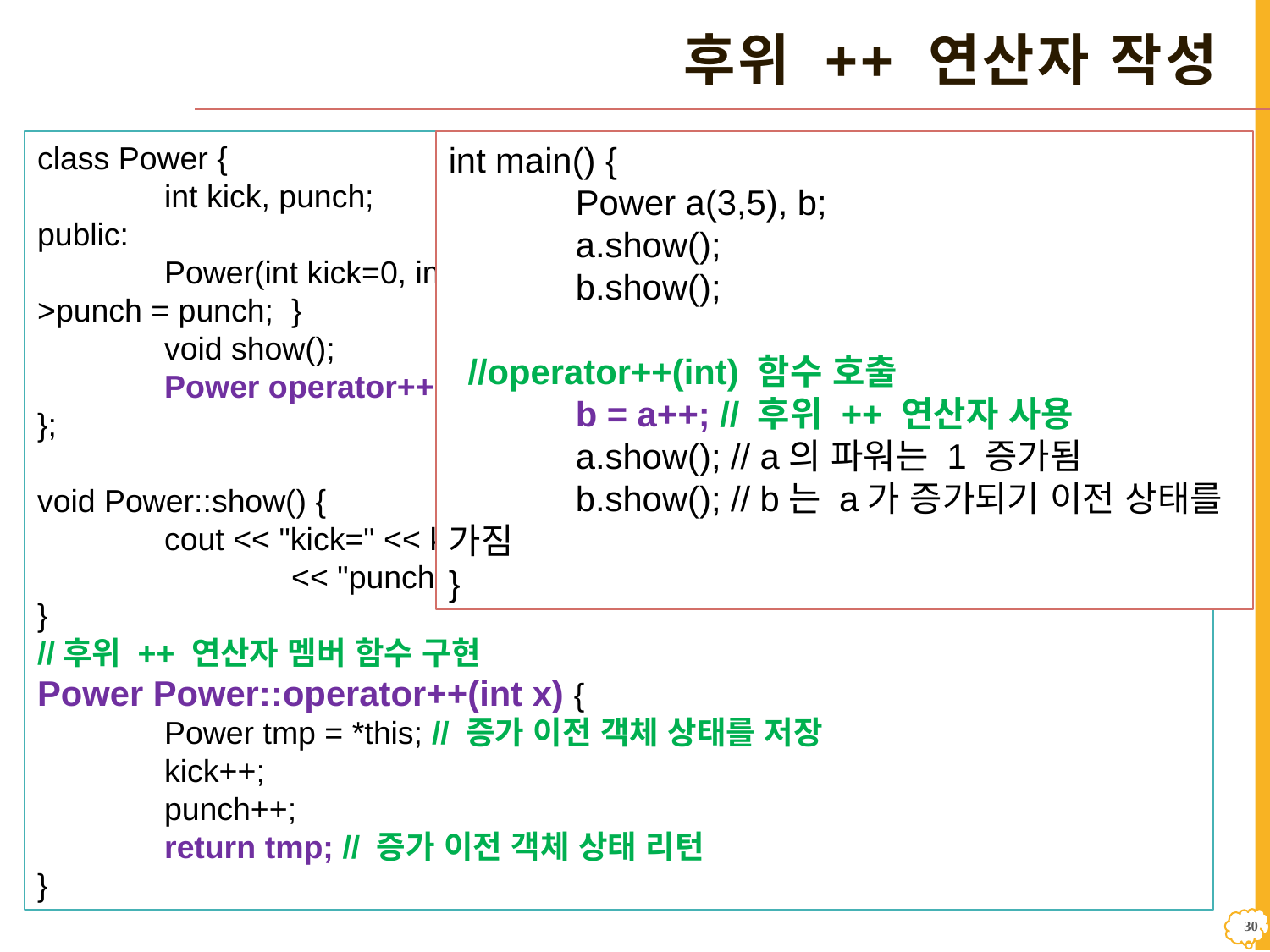

# 후위 ++ 연산자 작성

class Power {
	int kick, punch;
public:
	Power(int kick=0, int punch=0) {		this->kick = kick; this->punch = punch;	}
	void show();
	Power operator++ (int x); // 후위 ++ 연산자 함수 선언
};

void Power::show() {
	cout << "kick=" << kick << ','
		<< "punch=" << punch << endl;
}
//후위 ++ 연산자 멤버 함수 구현
Power Power::operator++(int x) {
	Power tmp = *this; // 증가 이전 객체 상태를 저장
	kick++;
	punch++;
	return tmp; // 증가 이전 객체 상태 리턴
}
int main() {
	Power a(3,5), b;
	a.show();
	b.show();

  //operator++(int) 함수 호출
	b = a++; // 후위 ++ 연산자 사용
	a.show(); // a의 파워는 1 증가됨
	b.show(); // b는 a가 증가되기 이전 상태를 가짐
}
30